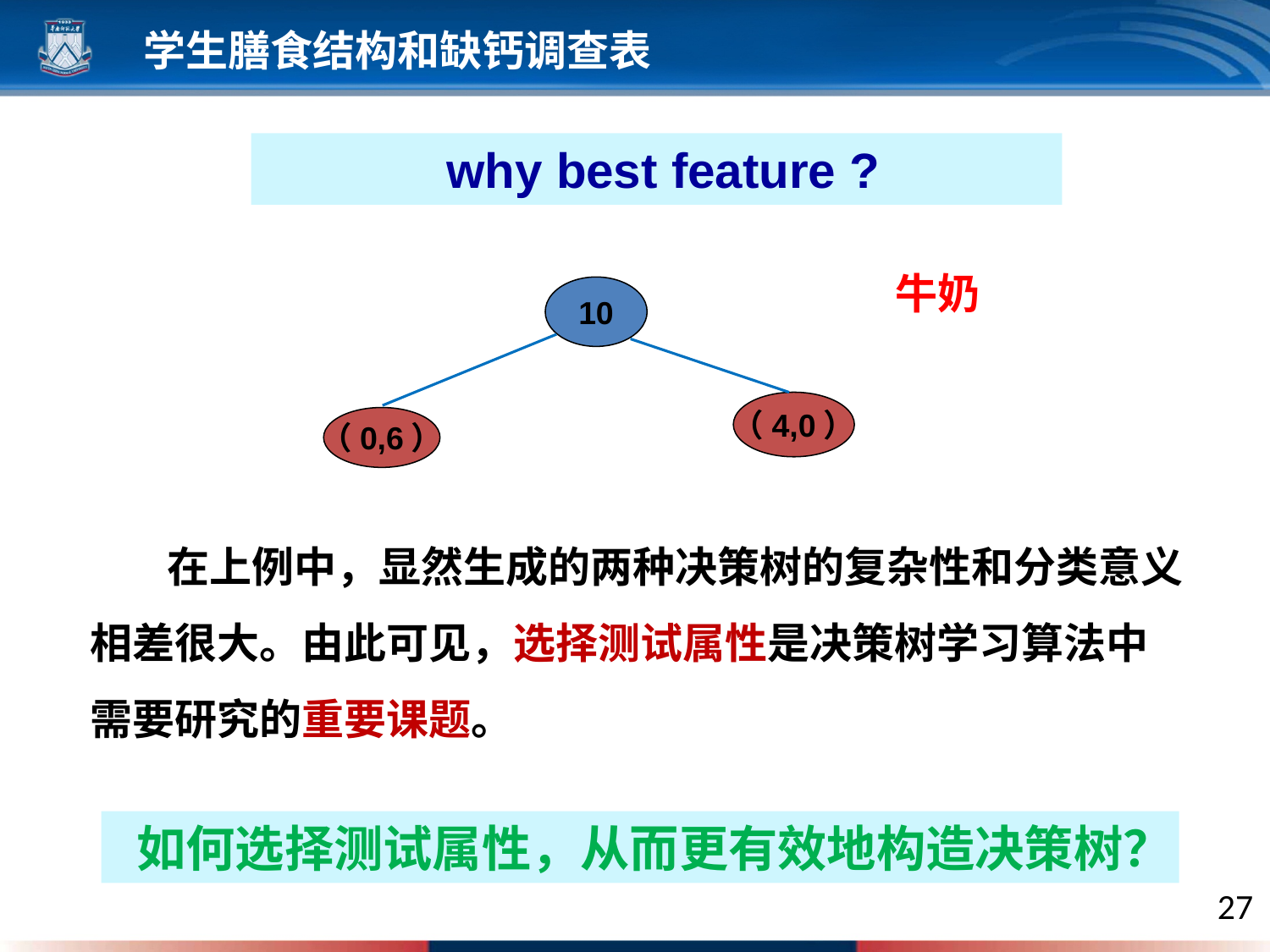

学生膳食结构和缺钙调查表
 why best feature ?
牛奶
10

（4,0）
（0,6）
       在上例中，显然生成的两种决策树的复杂性和分类意义相差很大。由此可见，选择测试属性是决策树学习算法中需要研究的重要课题。
 如何选择测试属性，从而更有效地构造决策树？